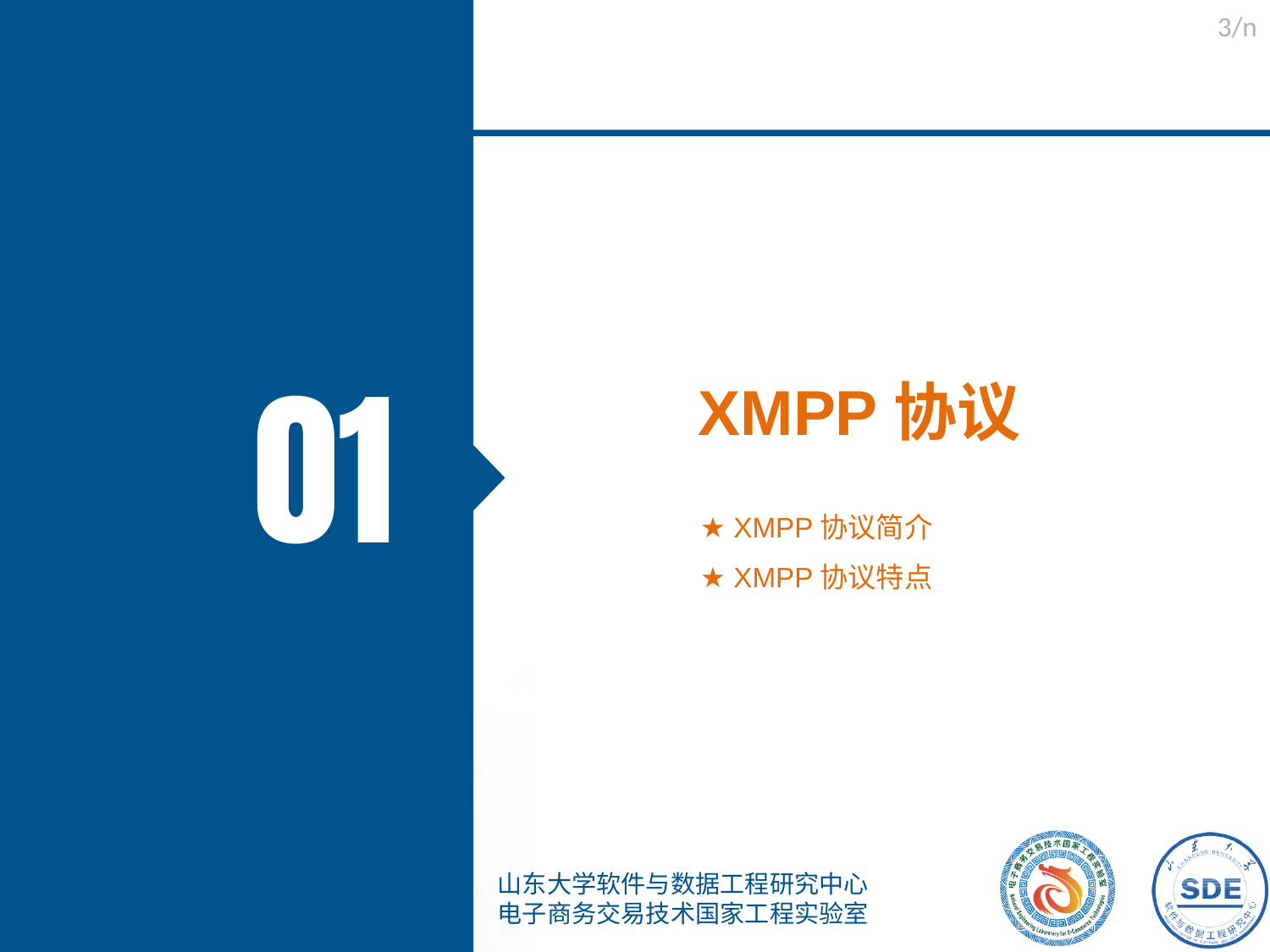

3/n
XMPP协议
01
★ XMPP协议简介
★ XMPP协议特点